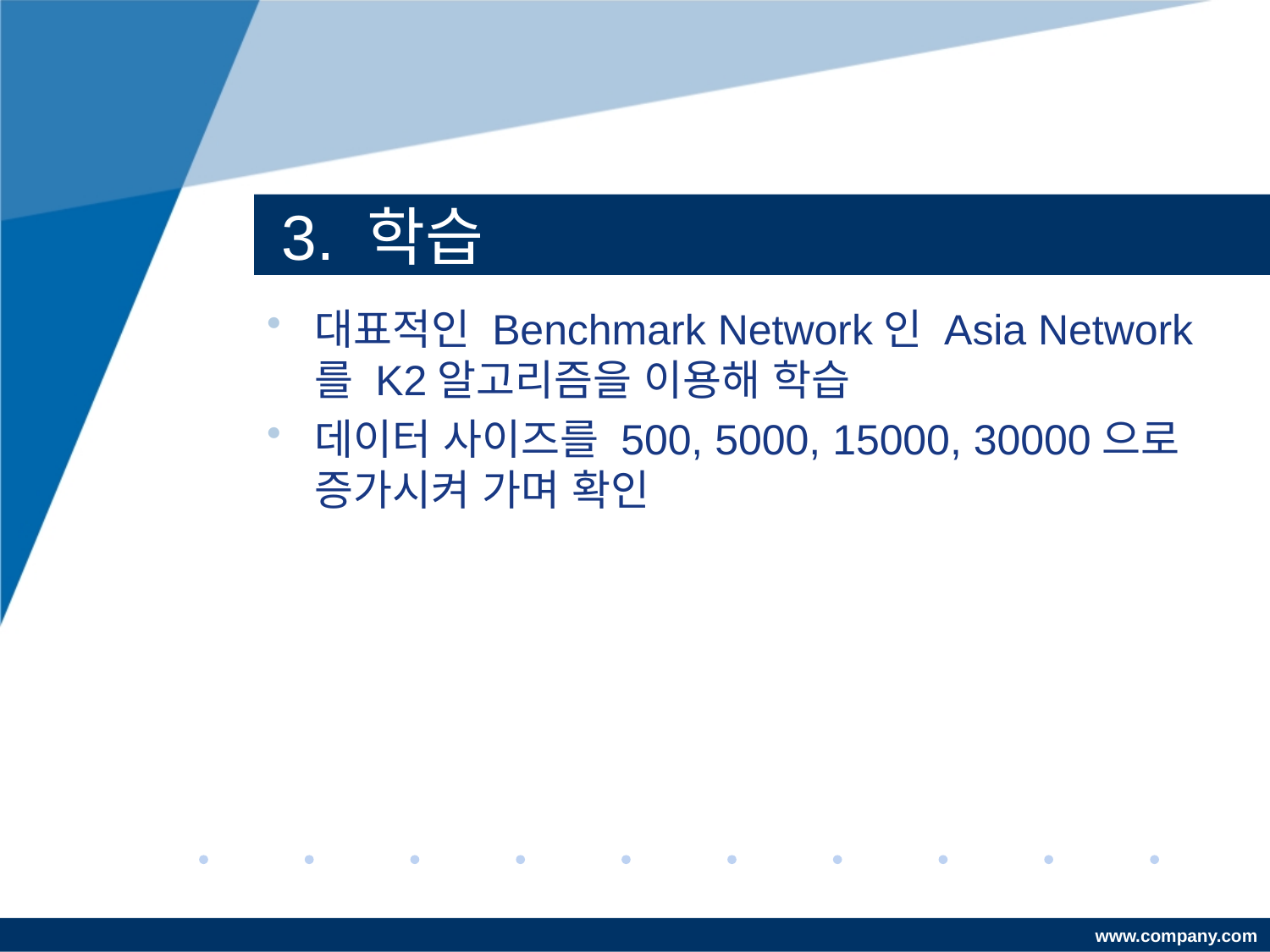

# 3. 학습
대표적인 Benchmark Network인 Asia Network를 K2알고리즘을 이용해 학습
데이터 사이즈를 500, 5000, 15000, 30000으로 증가시켜 가며 확인